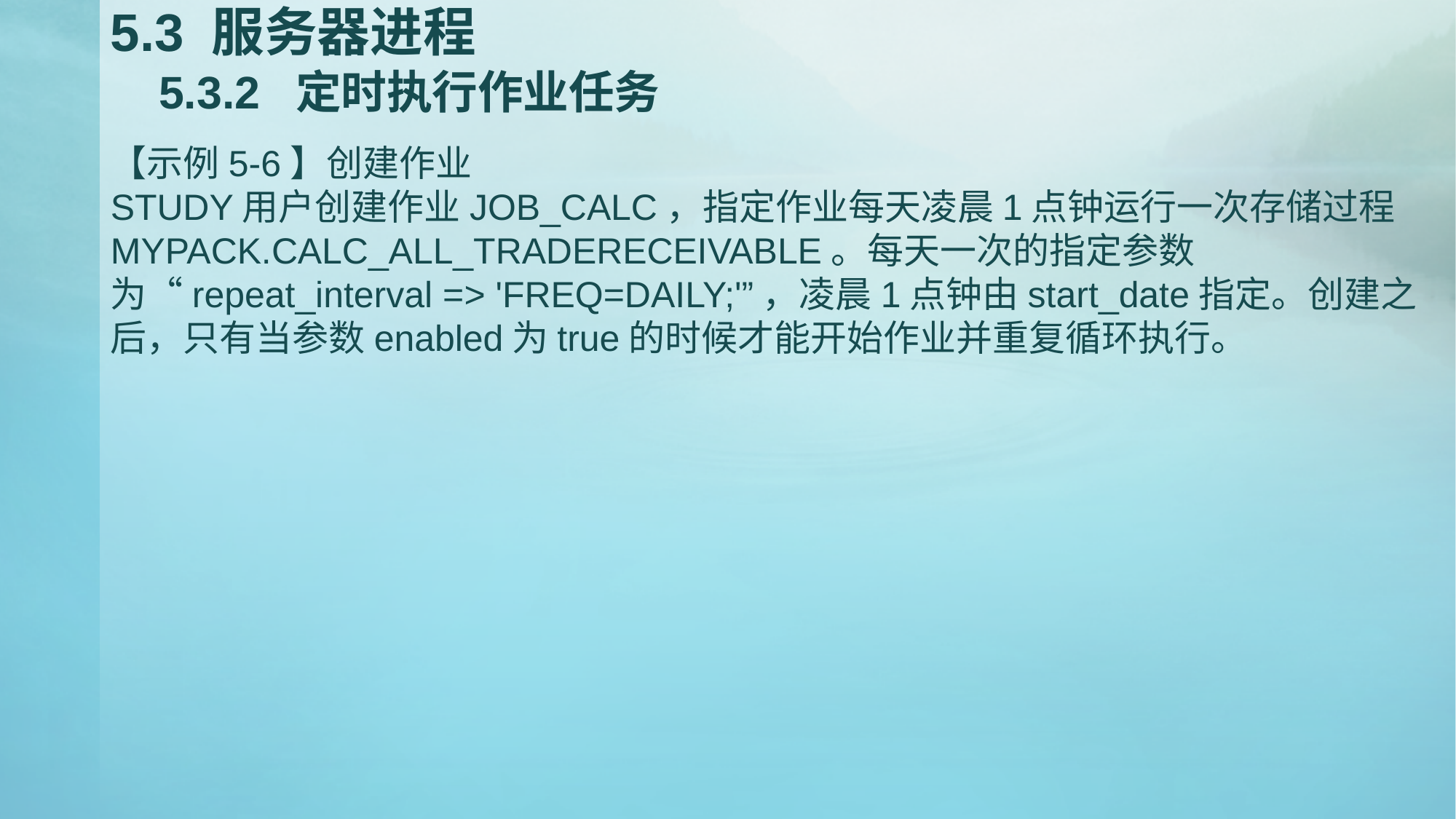

# 5.3 服务器进程 5.3.2  定时执行作业任务
【示例5-6】创建作业
STUDY用户创建作业JOB_CALC，指定作业每天凌晨1点钟运行一次存储过程MYPACK.CALC_ALL_TRADERECEIVABLE。每天一次的指定参数为“repeat_interval => 'FREQ=DAILY;'”，凌晨1点钟由start_date指定。创建之后，只有当参数enabled为true的时候才能开始作业并重复循环执行。